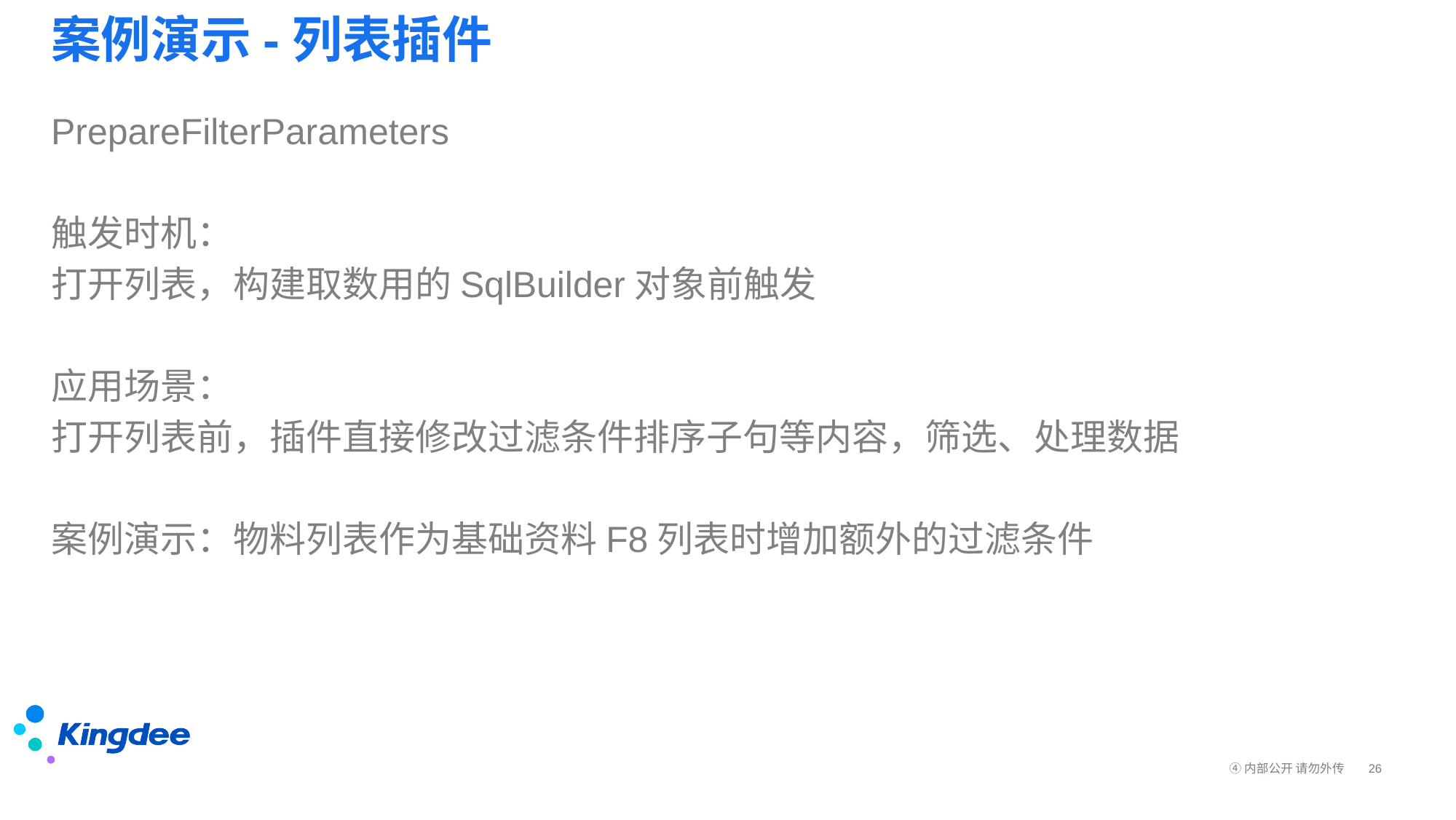

# 案例演示-列表插件
PrepareFilterParameters

触发时机：
打开列表，构建取数用的SqlBuilder对象前触发

应用场景：
打开列表前，插件直接修改过滤条件排序子句等内容，筛选、处理数据

案例演示：物料列表作为基础资料F8列表时增加额外的过滤条件